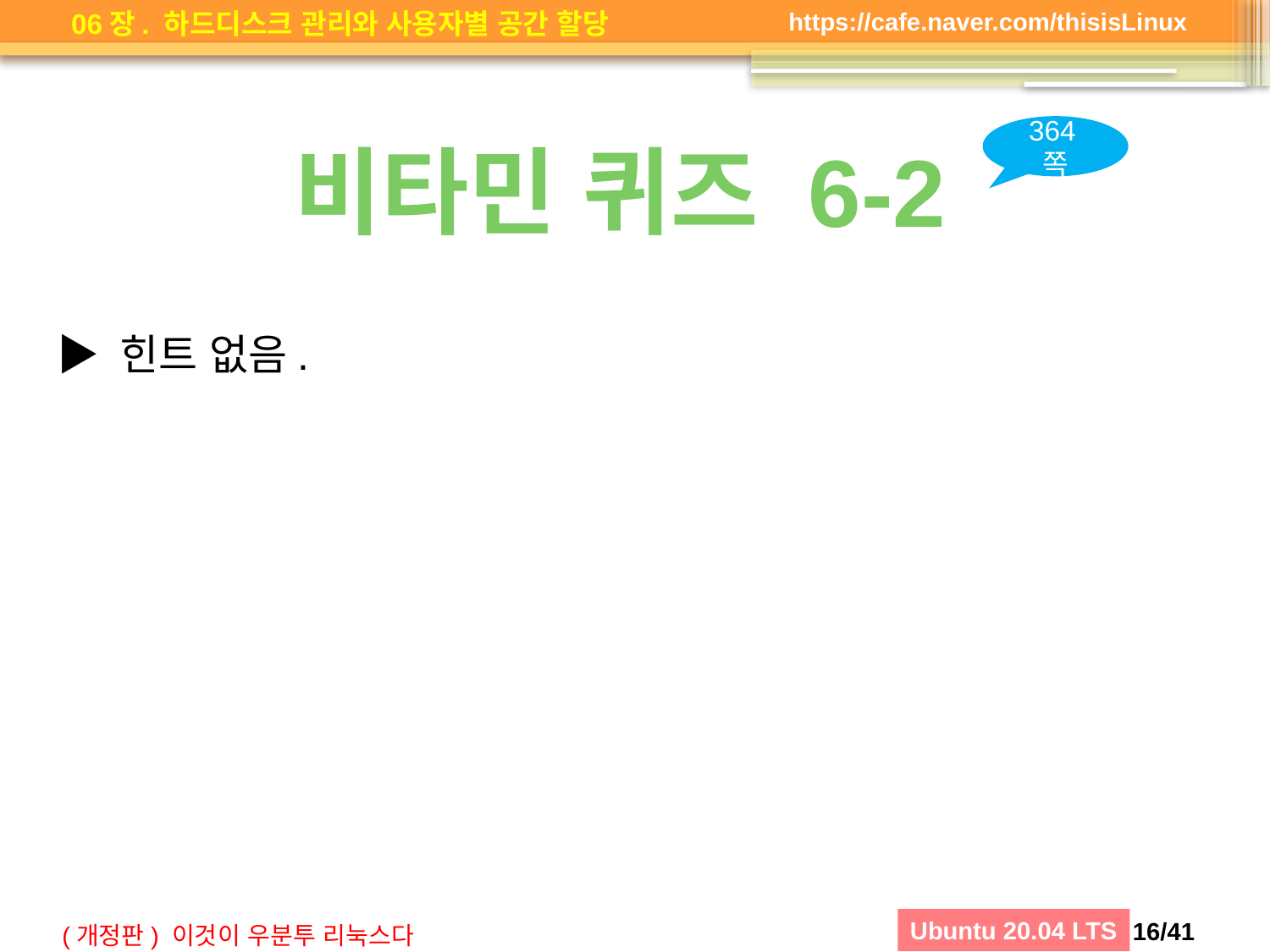

364쪽
비타민 퀴즈 6-2
▶ 힌트 없음.